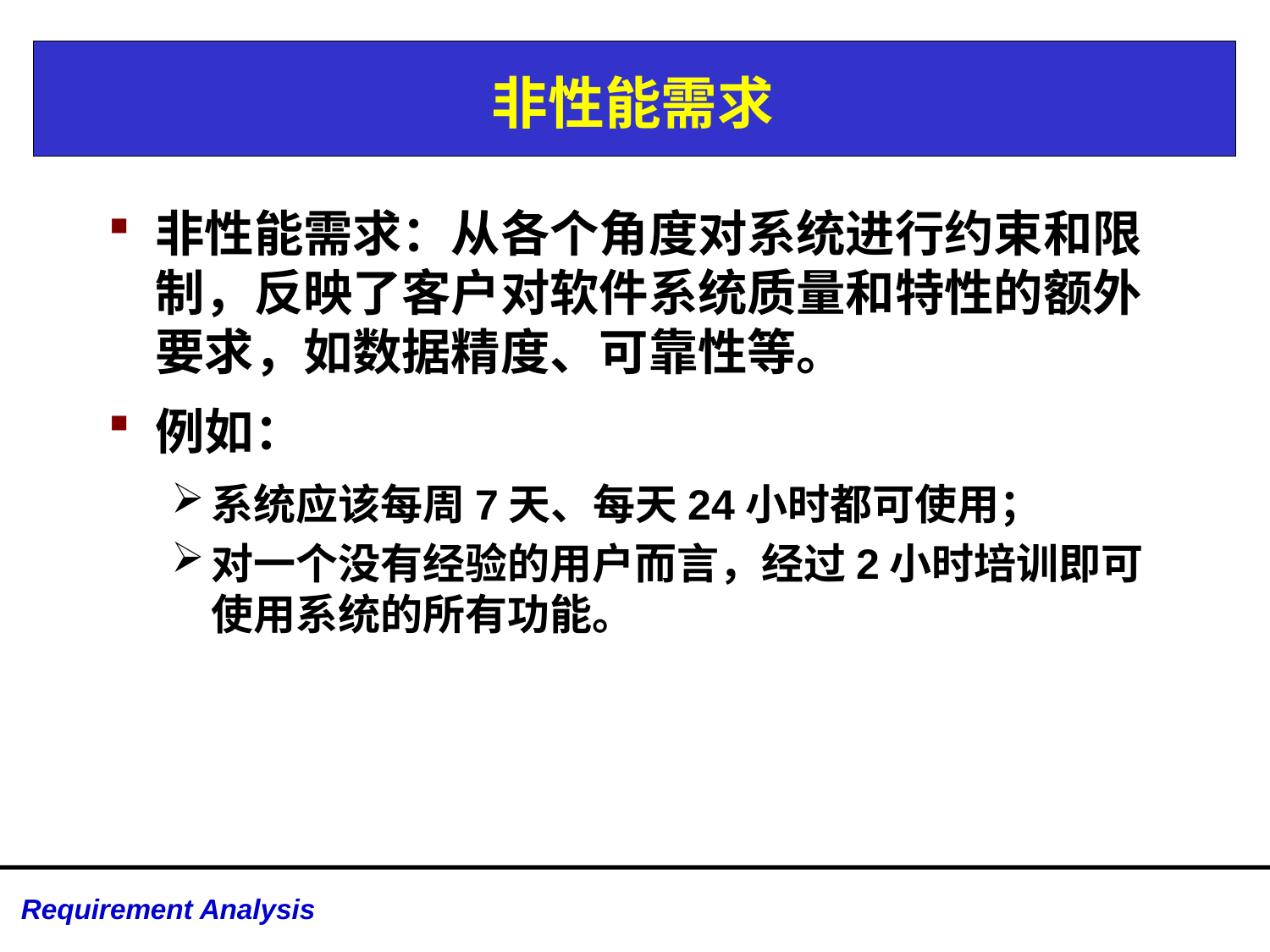

# 非性能需求
非性能需求：从各个角度对系统进行约束和限制，反映了客户对软件系统质量和特性的额外要求，如数据精度、可靠性等。
例如：
系统应该每周7天、每天24小时都可使用；
对一个没有经验的用户而言，经过2小时培训即可使用系统的所有功能。